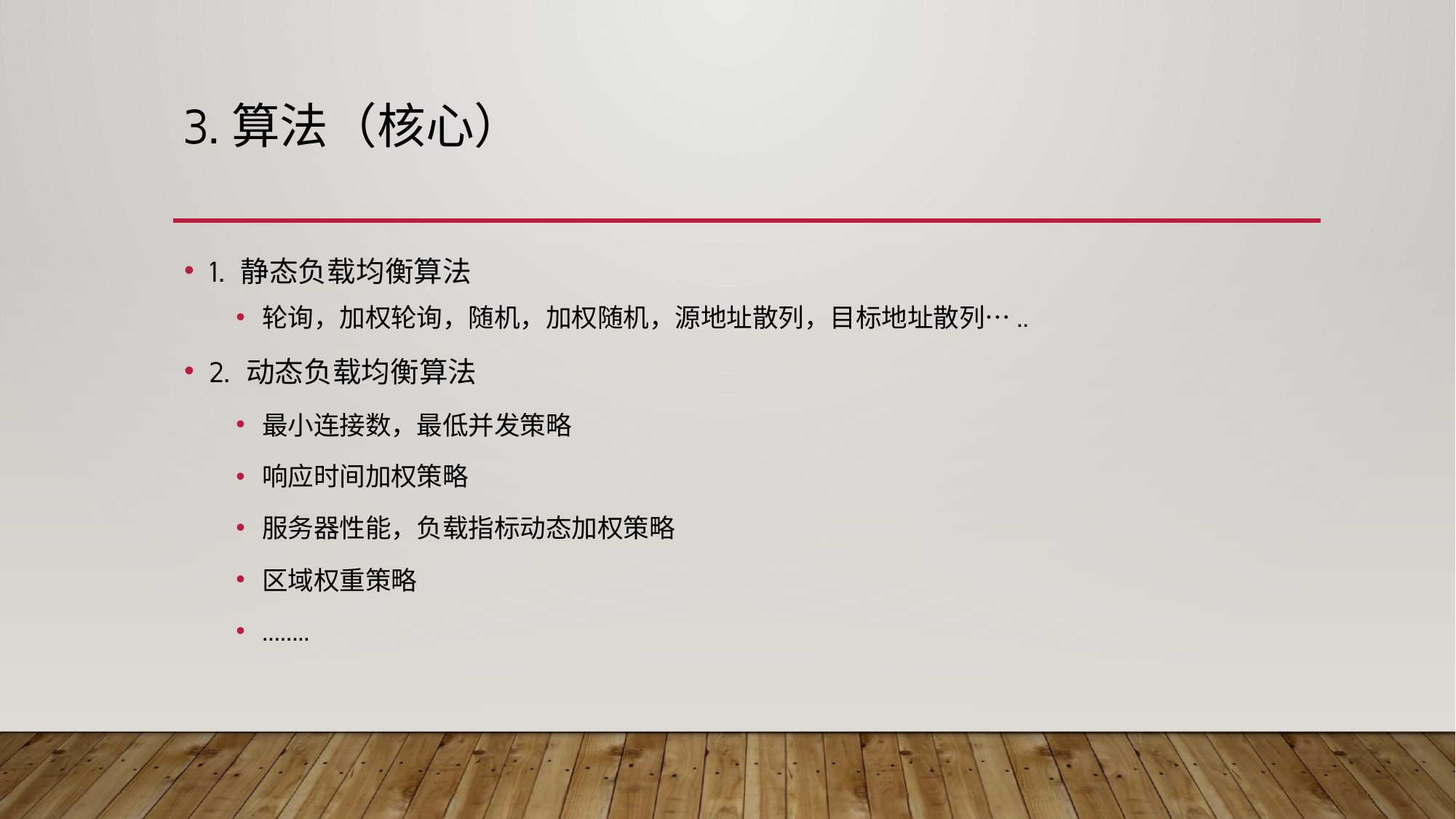

# 3.算法（核心）
1. 静态负载均衡算法
轮询，加权轮询，随机，加权随机，源地址散列，目标地址散列…..
2. 动态负载均衡算法
最小连接数，最低并发策略
响应时间加权策略
服务器性能，负载指标动态加权策略
区域权重策略
……..